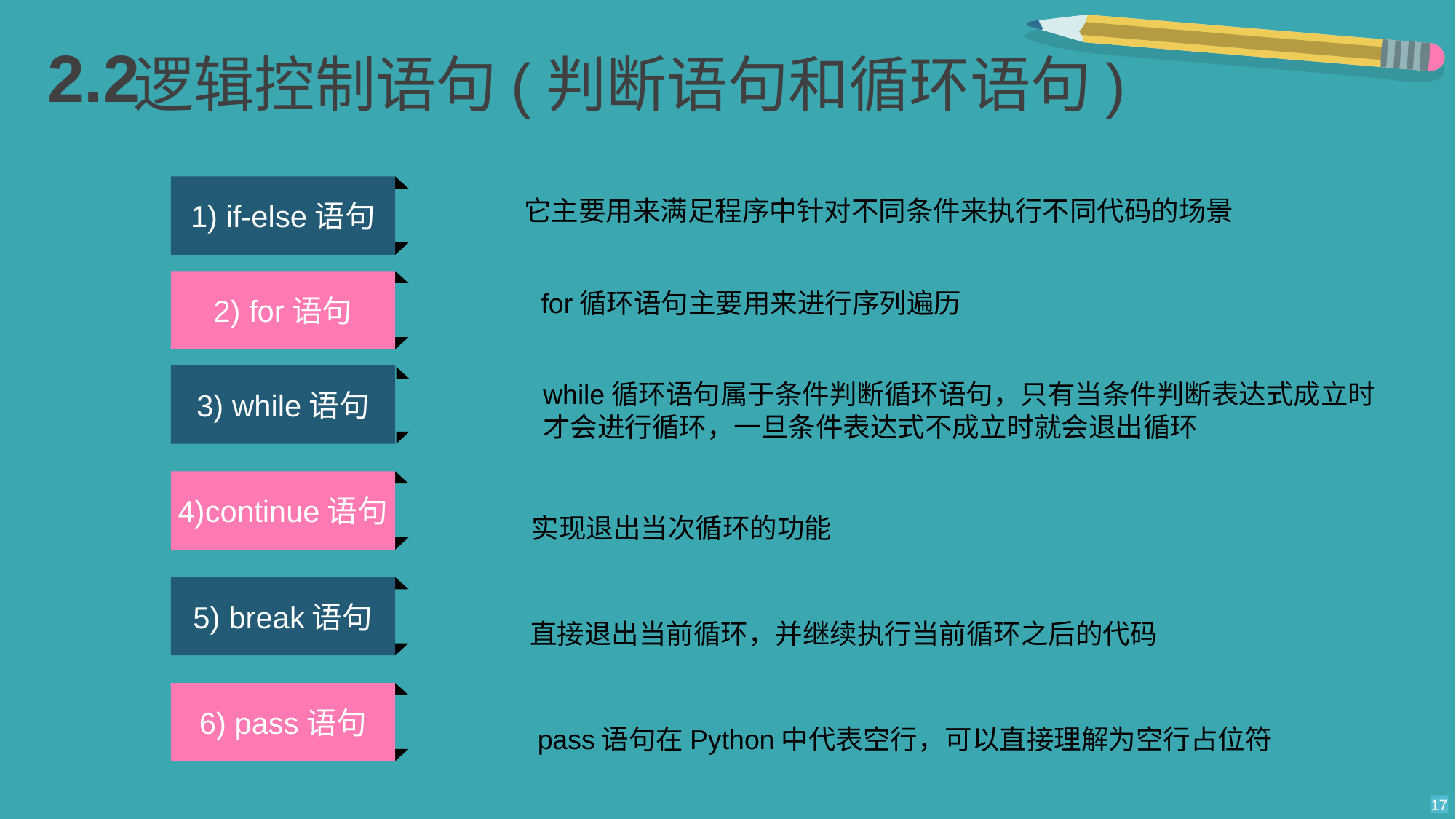

2.2
逻辑控制语句(判断语句和循环语句)
1) if-else语句

它主要用来满足程序中针对不同条件来执行不同代码的场景
2) for语句

for循环语句主要用来进行序列遍历
3) while语句

while循环语句属于条件判断循环语句，只有当条件判断表达式成立时才会进行循环，一旦条件表达式不成立时就会退出循环
4)continue语句

实现退出当次循环的功能
5) break语句

  直接退出当前循环，并继续执行当前循环之后的代码
6) pass语句

  pass语句在Python中代表空行，可以直接理解为空行占位符
17